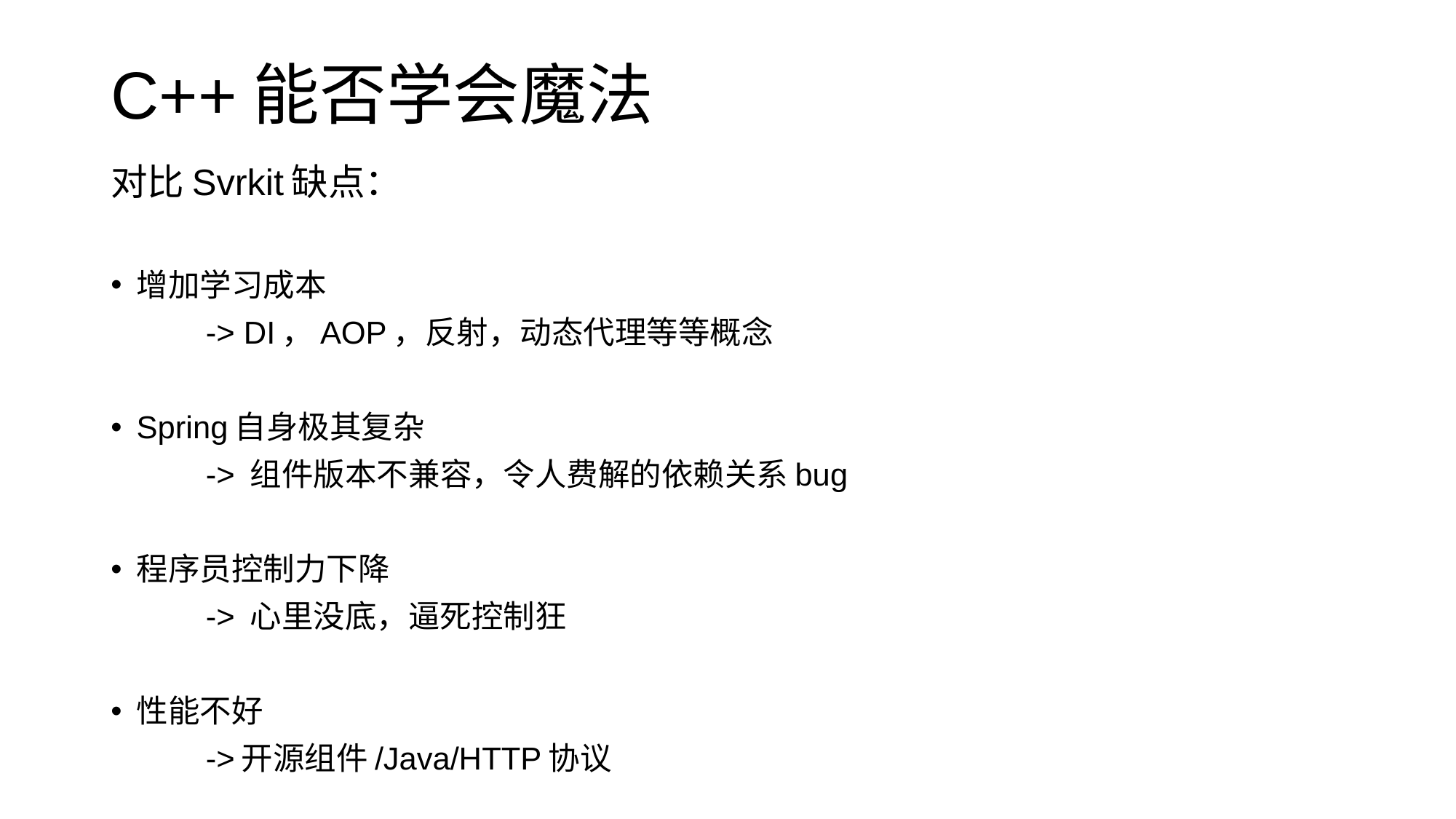

# C++能否学会魔法
对比Svrkit缺点：

增加学习成本
	-> DI，AOP，反射，动态代理等等概念

Spring自身极其复杂
	-> 组件版本不兼容，令人费解的依赖关系bug

程序员控制力下降
	-> 心里没底，逼死控制狂

性能不好
	->开源组件/Java/HTTP协议